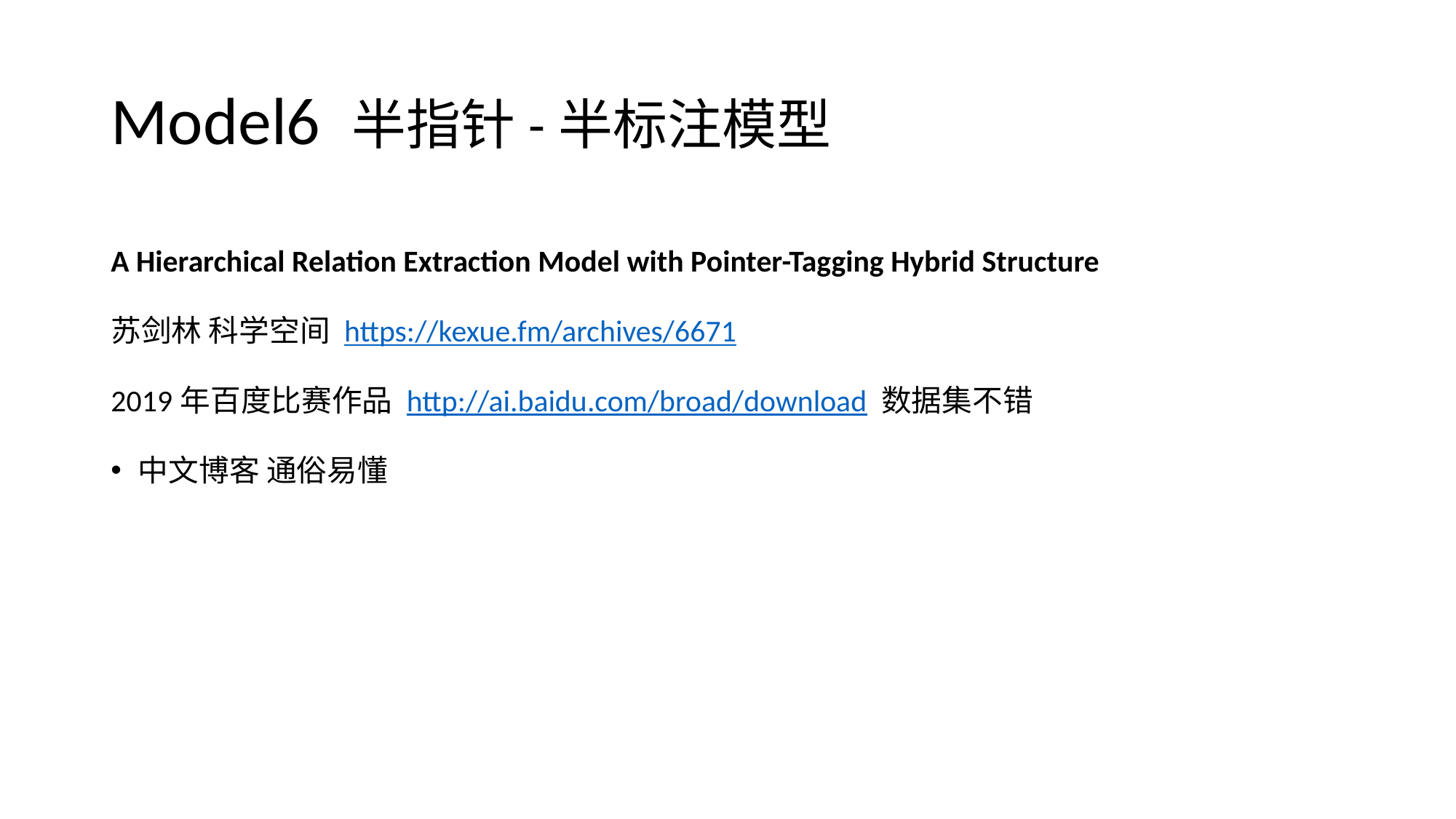

# Model6 半指针-半标注模型
A Hierarchical Relation Extraction Model with Pointer-Tagging Hybrid Structure
苏剑林 科学空间 https://kexue.fm/archives/6671
2019年百度比赛作品 http://ai.baidu.com/broad/download 数据集不错
中文博客 通俗易懂